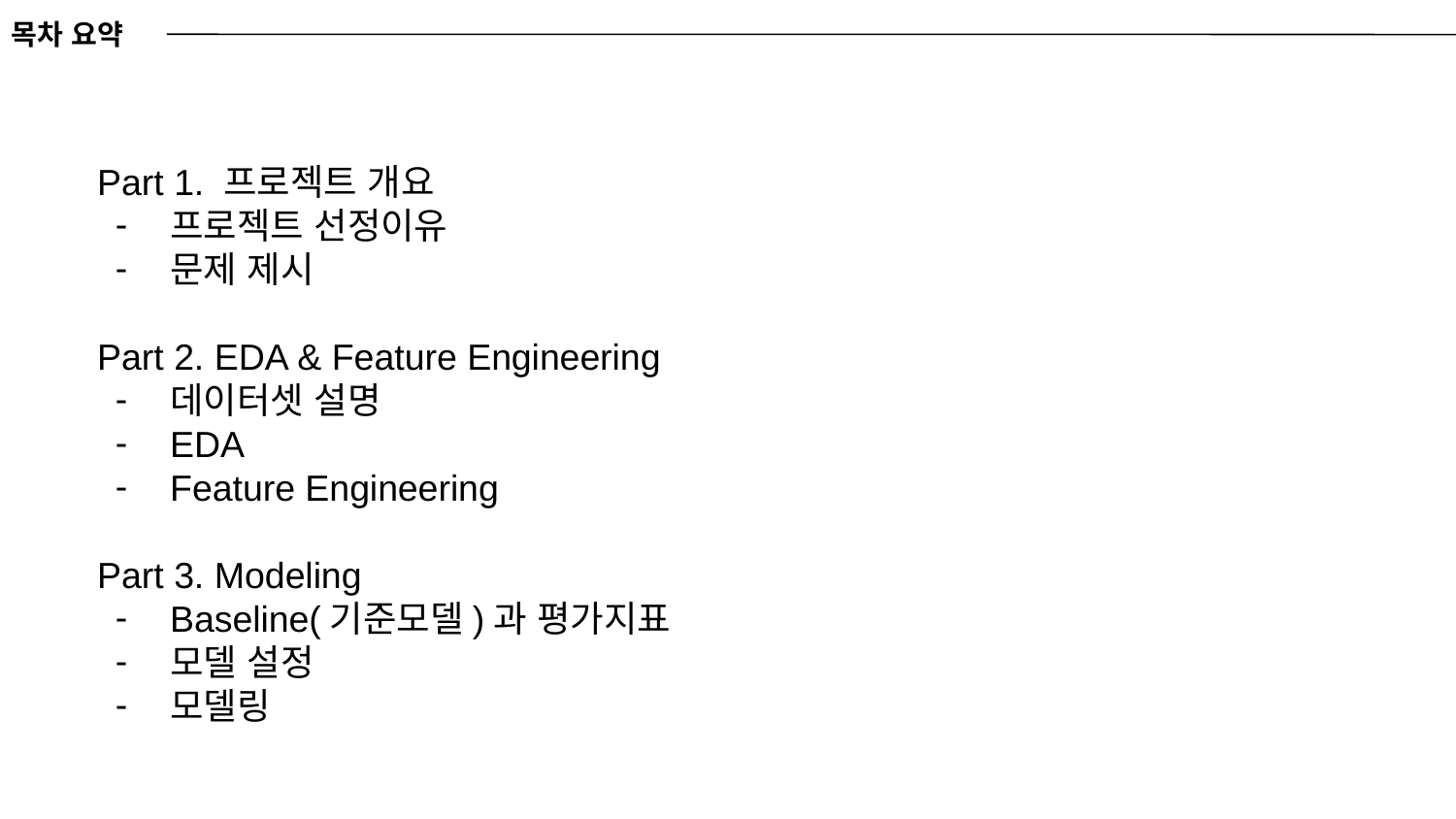

목차 요약
Part 1. 프로젝트 개요
프로젝트 선정이유
문제 제시

Part 2. EDA & Feature Engineering
데이터셋 설명
EDA
Feature Engineering

Part 3. Modeling
Baseline(기준모델)과 평가지표
모델 설정
모델링